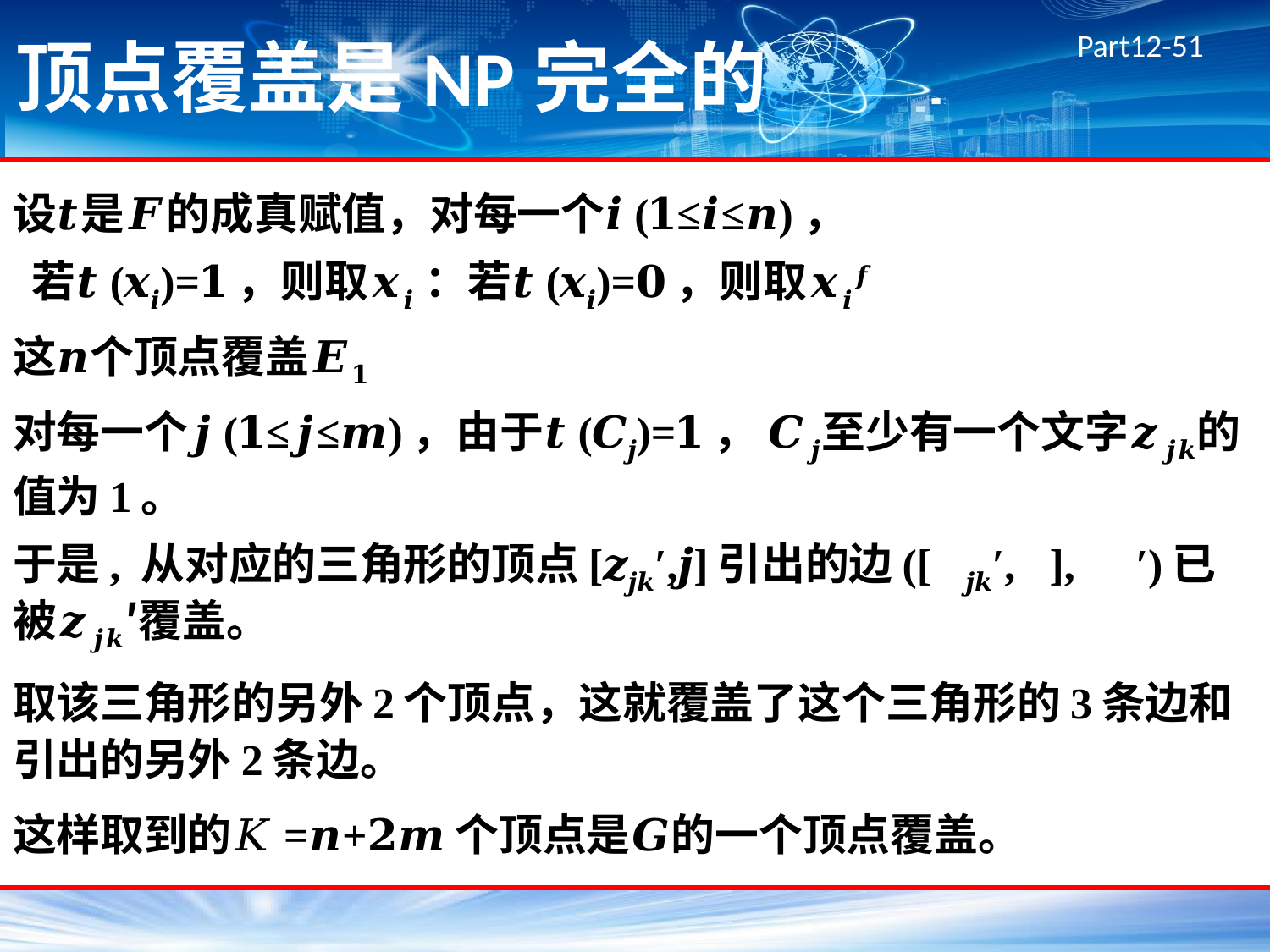

# 顶点覆盖是NP完全的
设𝒕是𝑭的成真赋值，对每一个𝒊(𝟏≤𝒊≤𝒏)，
 若𝒕(𝒙𝒊)=𝟏，则取𝒙𝒊 ：若𝒕(𝒙𝒊)=𝟎，则取𝒙𝒊𝒇
这𝒏个顶点覆盖𝑬𝟏
对每一个𝒋(𝟏≤𝒋≤𝒎)，由于𝒕(𝑪𝒋)=𝟏， 𝑪𝒋至少有一个文字𝒛𝒋𝒌的值为1。
于是, 从对应的三角形的顶点[𝒛𝒋𝒌′,𝒋]引出的边([𝒛𝒋𝒌′,𝒋],𝒛𝒋𝒌′)已被𝒛𝒋𝒌′覆盖。
取该三角形的另外2个顶点，这就覆盖了这个三角形的3条边和引出的另外2条边。
这样取到的𝐾=𝒏+𝟐𝒎个顶点是𝑮的一个顶点覆盖。